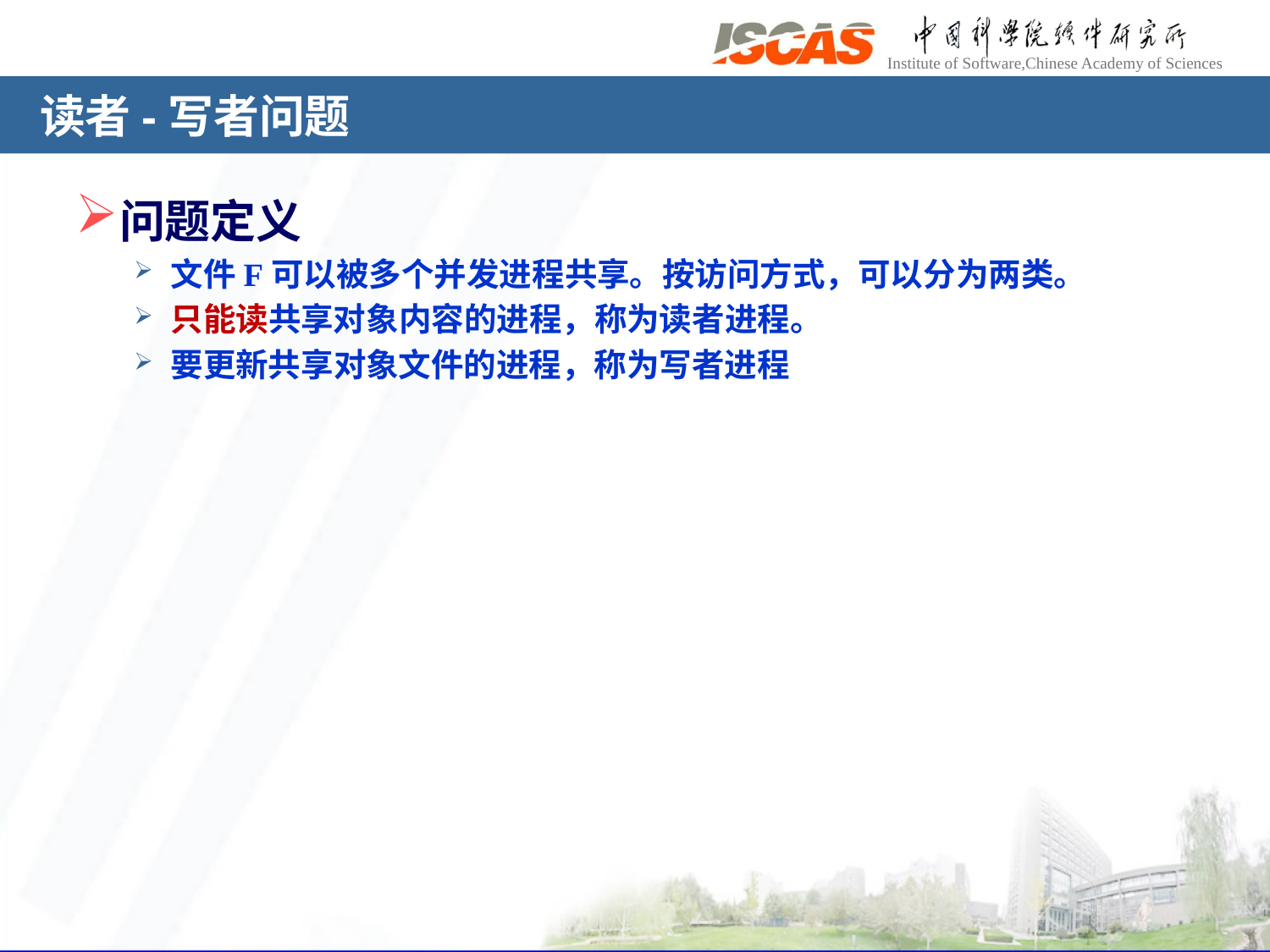

# 读者-写者问题
问题定义
文件F可以被多个并发进程共享。按访问方式，可以分为两类。
只能读共享对象内容的进程，称为读者进程。
要更新共享对象文件的进程，称为写者进程